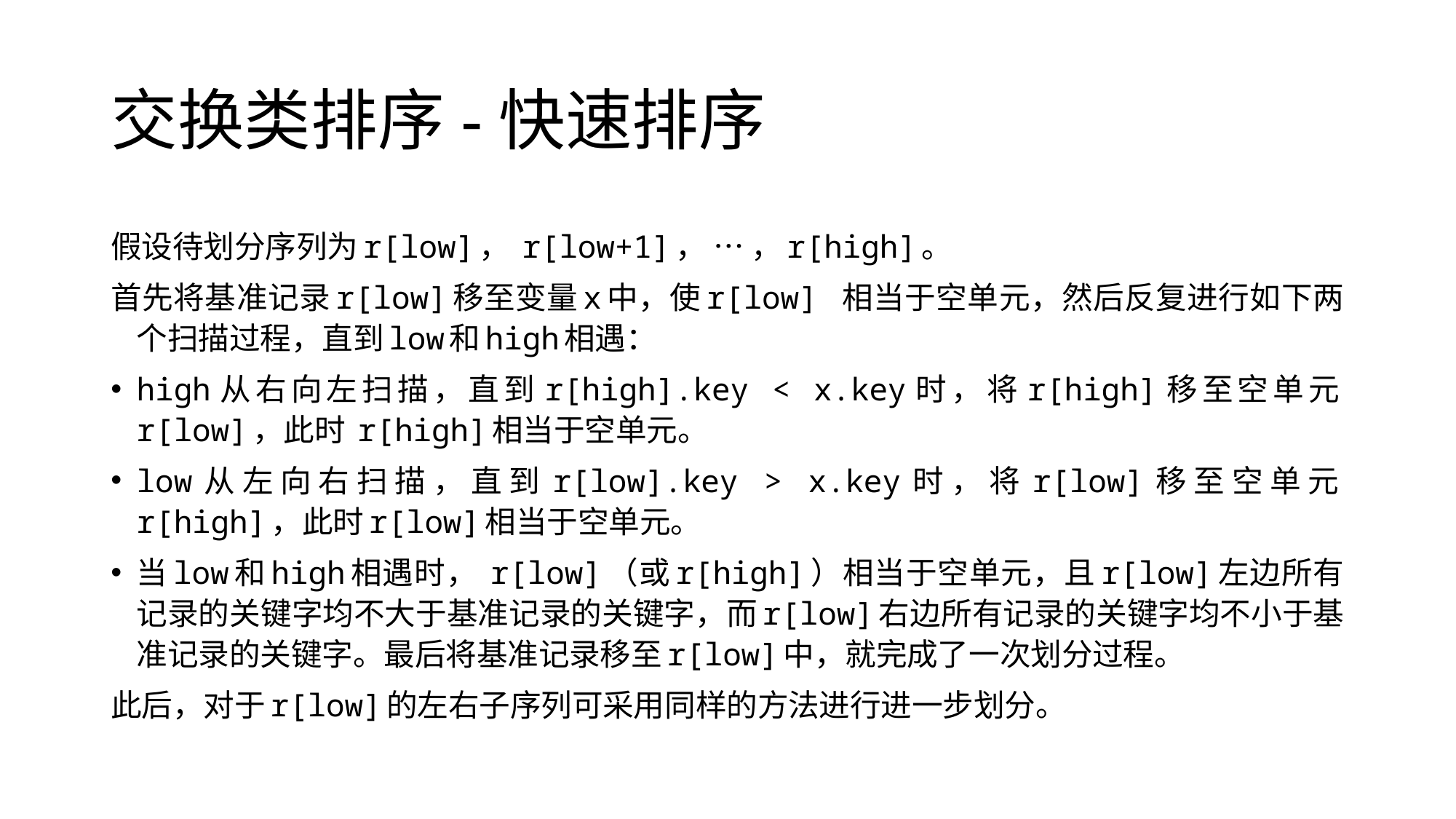

# 交换类排序-快速排序
假设待划分序列为r[low]， r[low+1]， … ，r[high]。
首先将基准记录r[low]移至变量x中，使r[low] 相当于空单元，然后反复进行如下两个扫描过程，直到low和high相遇：
high从右向左扫描，直到r[high].key < x.key时，将r[high]移至空单元r[low]，此时 r[high]相当于空单元。
low从左向右扫描，直到r[low].key > x.key时，将r[low]移至空单元r[high]，此时r[low]相当于空单元。
当low和high相遇时， r[low]（或r[high]）相当于空单元，且r[low]左边所有记录的关键字均不大于基准记录的关键字，而r[low]右边所有记录的关键字均不小于基准记录的关键字。最后将基准记录移至r[low]中，就完成了一次划分过程。
此后，对于r[low]的左右子序列可采用同样的方法进行进一步划分。